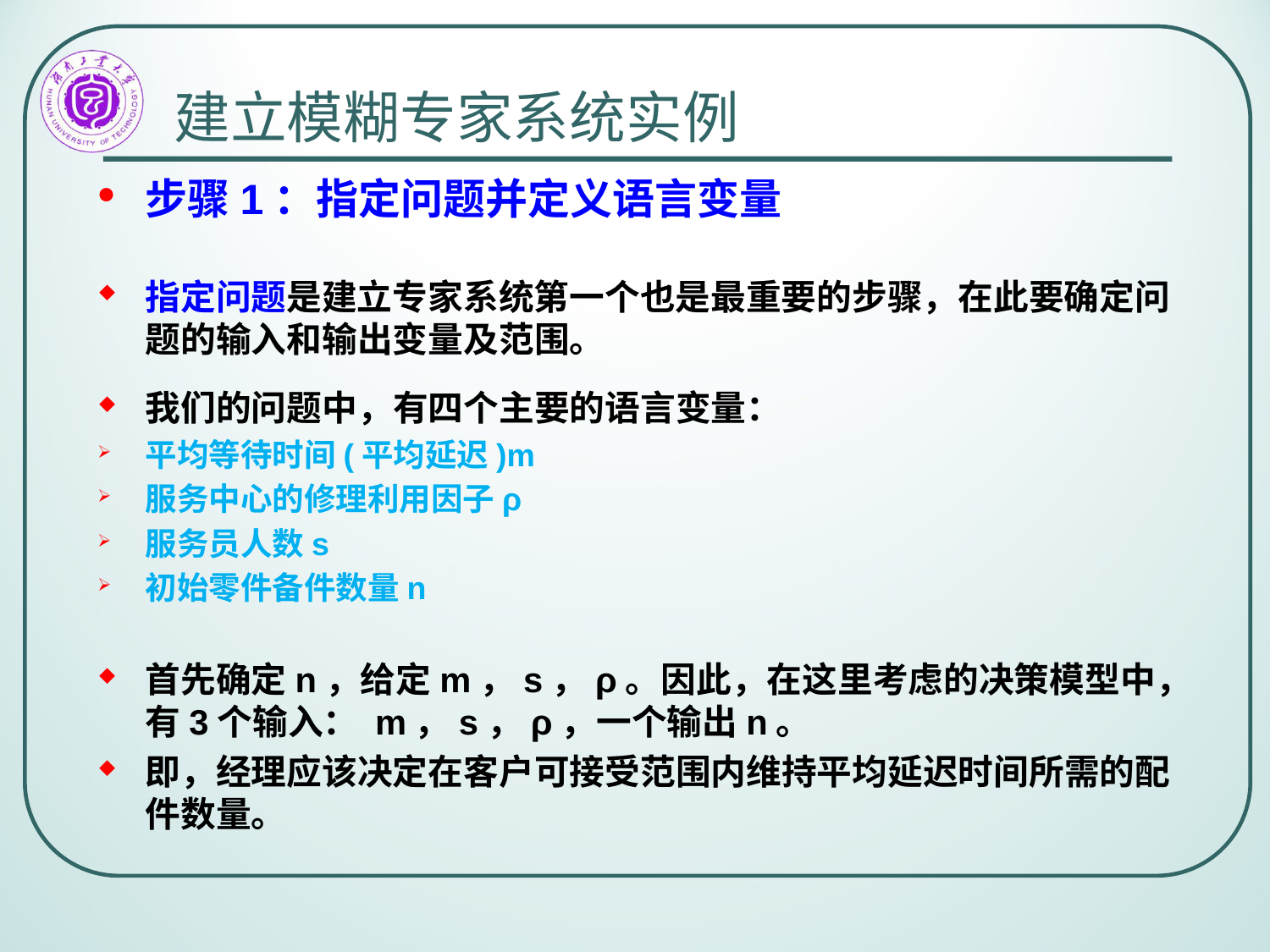

# 建立模糊专家系统实例
步骤1：指定问题并定义语言变量

指定问题是建立专家系统第一个也是最重要的步骤，在此要确定问题的输入和输出变量及范围。

我们的问题中，有四个主要的语言变量：
平均等待时间(平均延迟)m
服务中心的修理利用因子ρ
服务员人数s
初始零件备件数量n

首先确定n，给定m，s，ρ。因此，在这里考虑的决策模型中，有3个输入： m，s，ρ，一个输出n。
即，经理应该决定在客户可接受范围内维持平均延迟时间所需的配件数量。